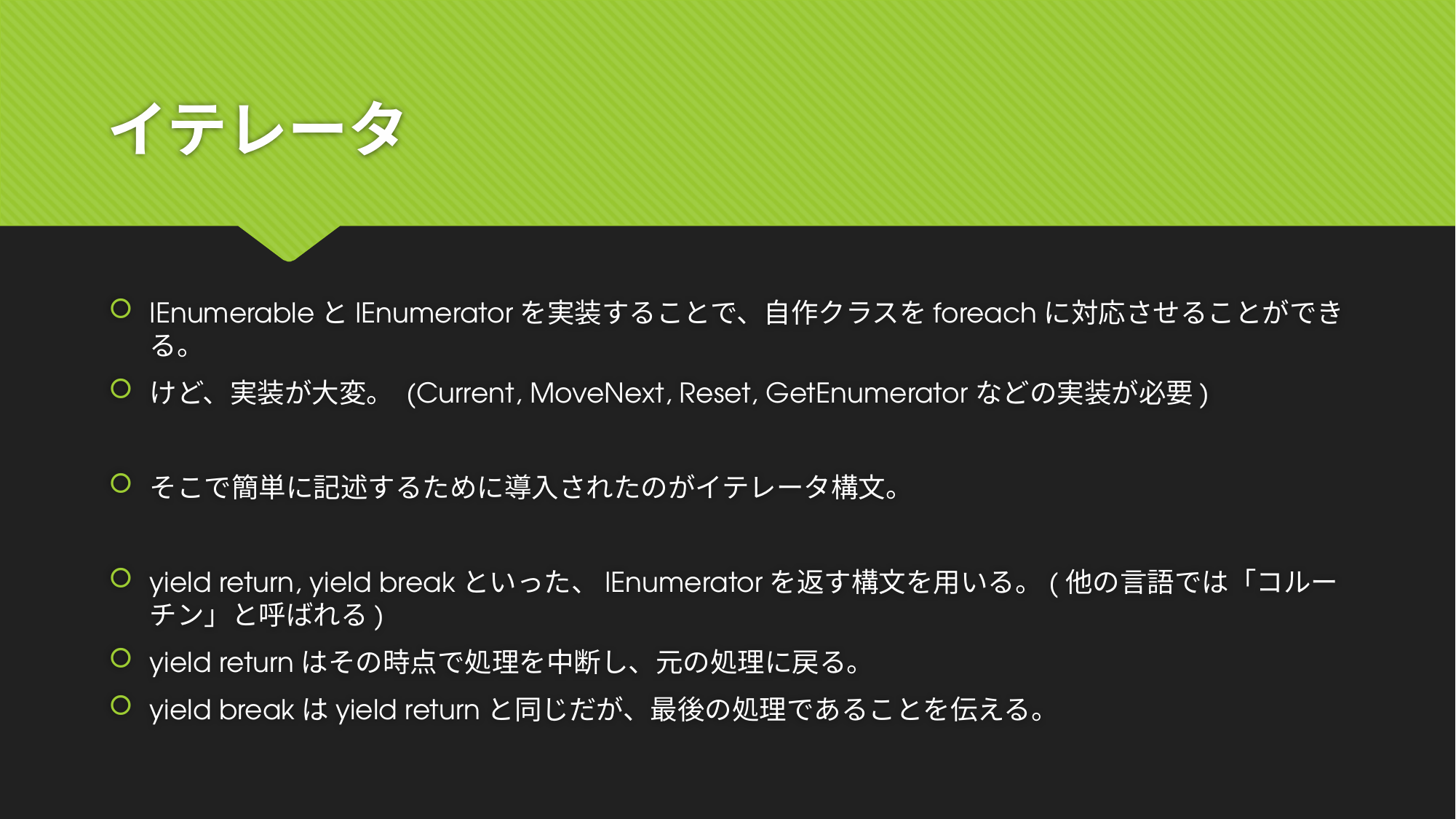

# イテレータ
IEnumerableとIEnumeratorを実装することで、自作クラスをforeachに対応させることができる。
けど、実装が大変。 (Current, MoveNext, Reset, GetEnumeratorなどの実装が必要)

そこで簡単に記述するために導入されたのがイテレータ構文。

yield return, yield breakといった、IEnumeratorを返す構文を用いる。(他の言語では「コルーチン」と呼ばれる)
yield returnはその時点で処理を中断し、元の処理に戻る。
yield breakはyield returnと同じだが、最後の処理であることを伝える。